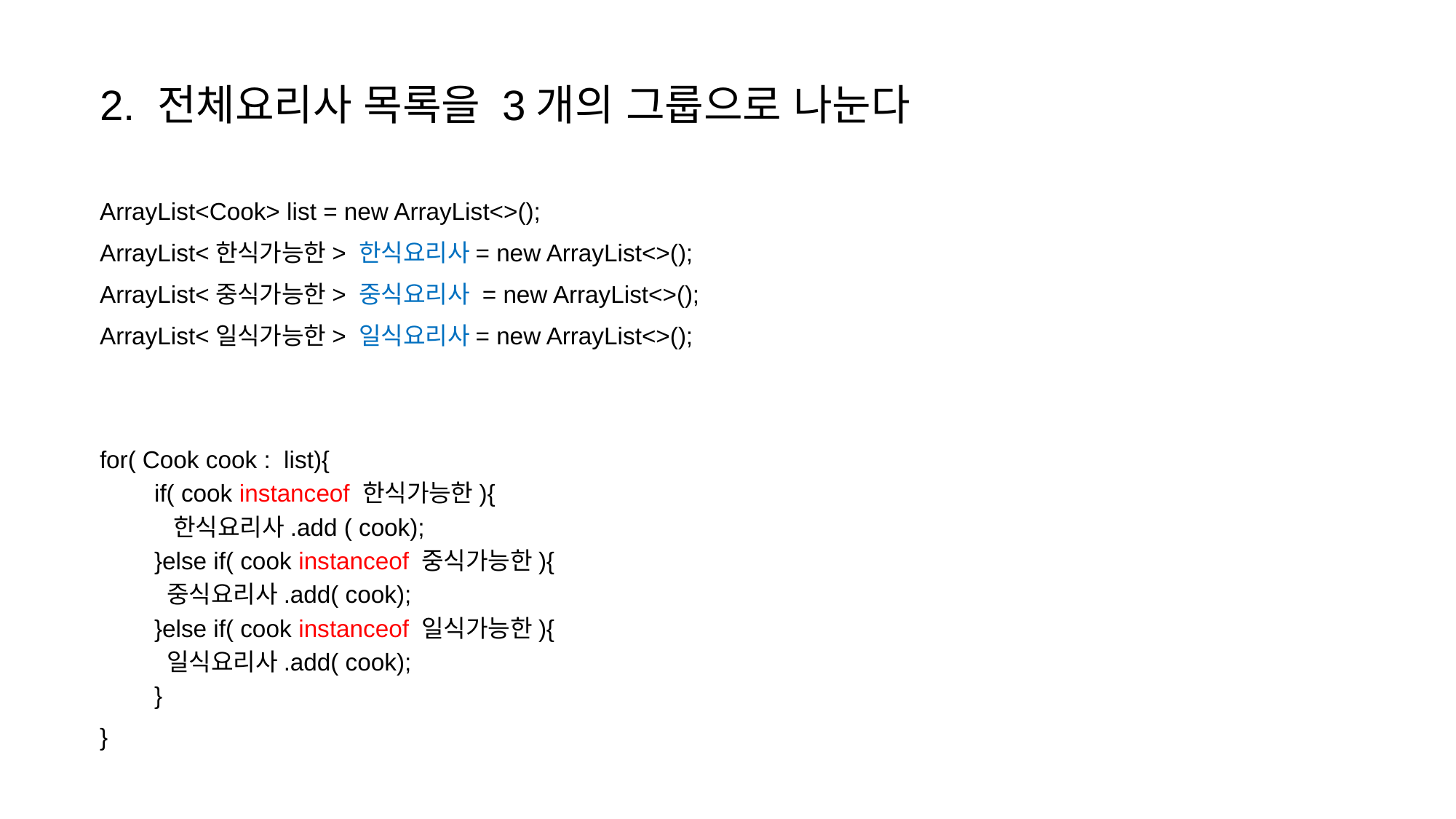

# 2. 전체요리사 목록을 3개의 그룹으로 나눈다
ArrayList<Cook> list = new ArrayList<>();
ArrayList<한식가능한> 한식요리사= new ArrayList<>();
ArrayList<중식가능한> 중식요리사 = new ArrayList<>();
ArrayList<일식가능한> 일식요리사= new ArrayList<>();

for( Cook cook :  list){
if( cook instanceof 한식가능한){
  한식요리사.add ( cook);
}else if( cook instanceof 중식가능한){
 중식요리사.add( cook);
}else if( cook instanceof 일식가능한){
 일식요리사.add( cook);
}
}